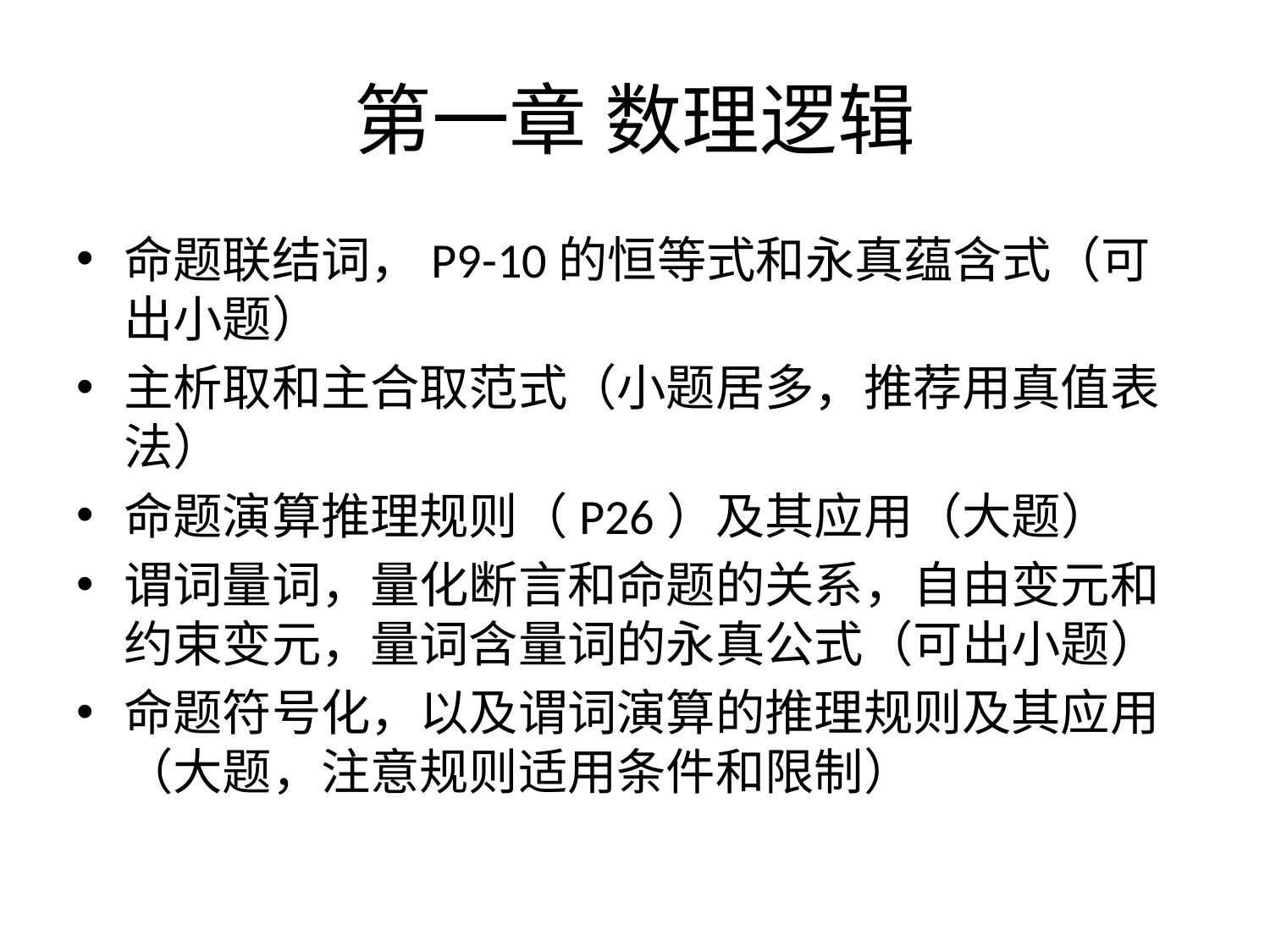

# 第一章 数理逻辑
命题联结词，P9-10的恒等式和永真蕴含式（可出小题）
主析取和主合取范式（小题居多，推荐用真值表法）
命题演算推理规则（P26）及其应用（大题）
谓词量词，量化断言和命题的关系，自由变元和约束变元，量词含量词的永真公式（可出小题）
命题符号化，以及谓词演算的推理规则及其应用（大题，注意规则适用条件和限制）